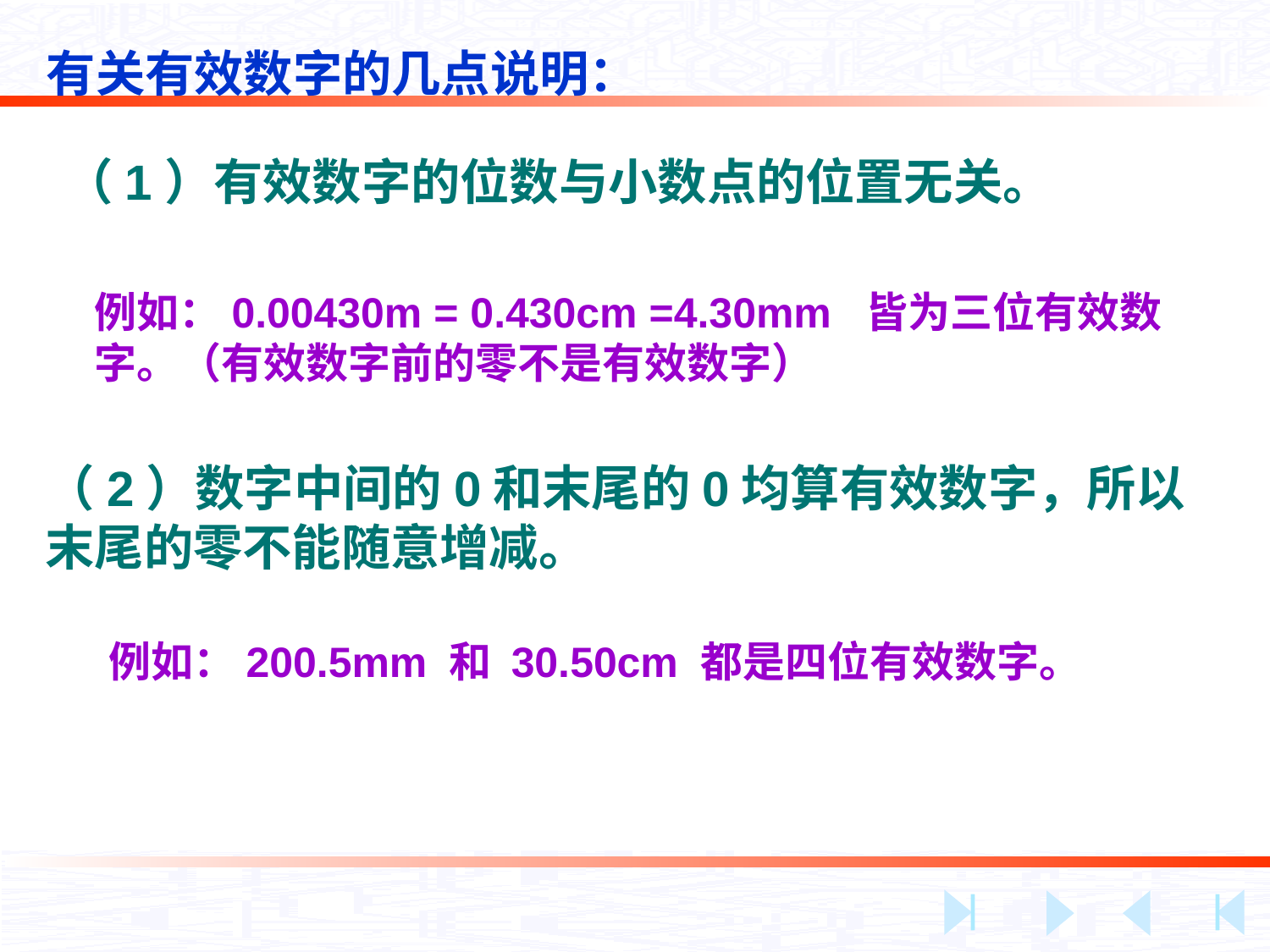

有关有效数字的几点说明：
（1）有效数字的位数与小数点的位置无关。
例如：0.00430m = 0.430cm =4.30mm  皆为三位有效数字。（有效数字前的零不是有效数字）
（2）数字中间的0和末尾的0均算有效数字，所以末尾的零不能随意增减。
例如：200.5mm 和 30.50cm 都是四位有效数字。